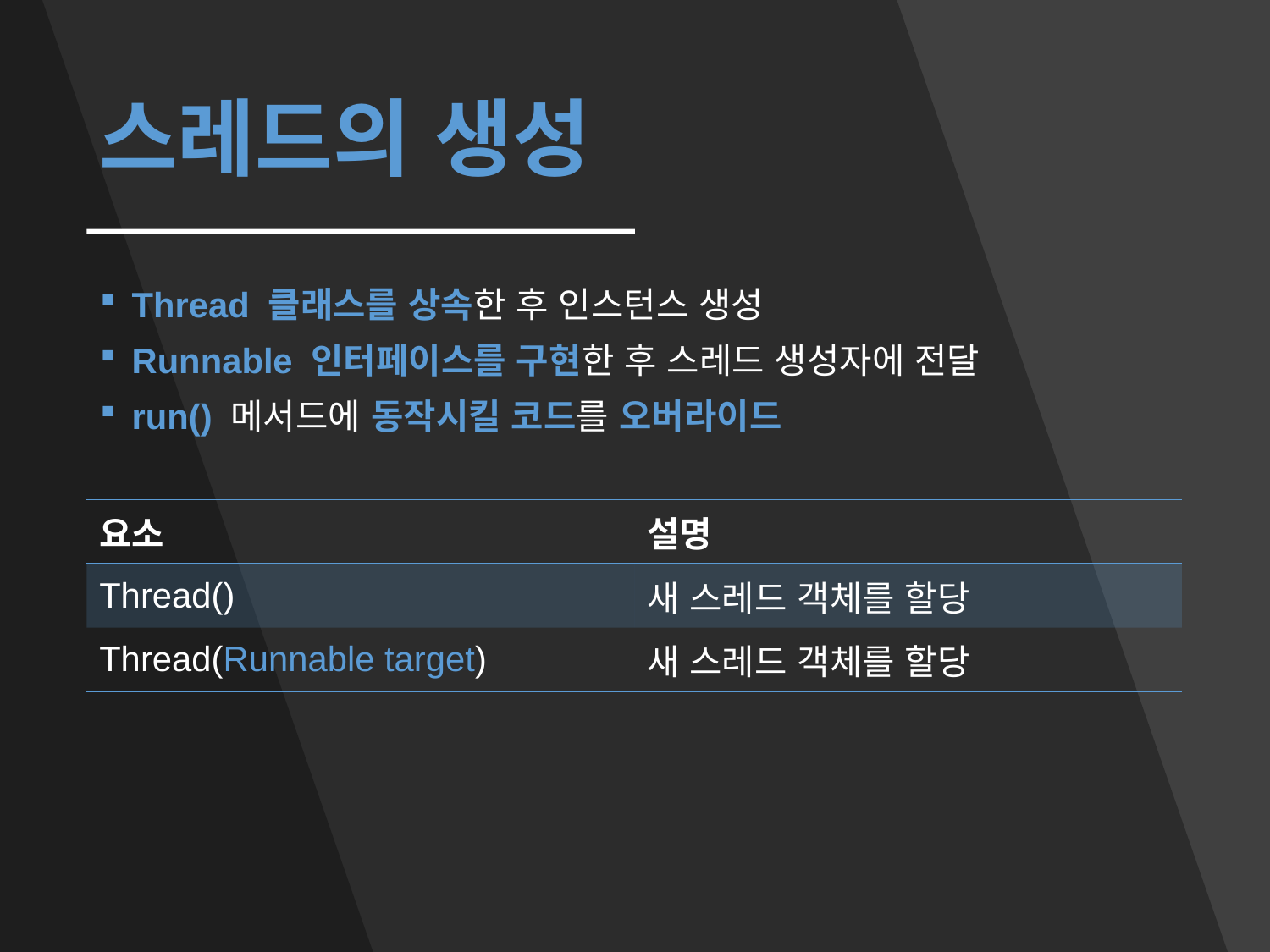

# 스레드의 생성

Thread 클래스를 상속한 후 인스턴스 생성
Runnable 인터페이스를 구현한 후 스레드 생성자에 전달
run() 메서드에 동작시킬 코드를 오버라이드
| 요소 | 설명 |
| --- | --- |
| Thread() | 새 스레드 객체를 할당 |
| Thread(Runnable target) | 새 스레드 객체를 할당 |